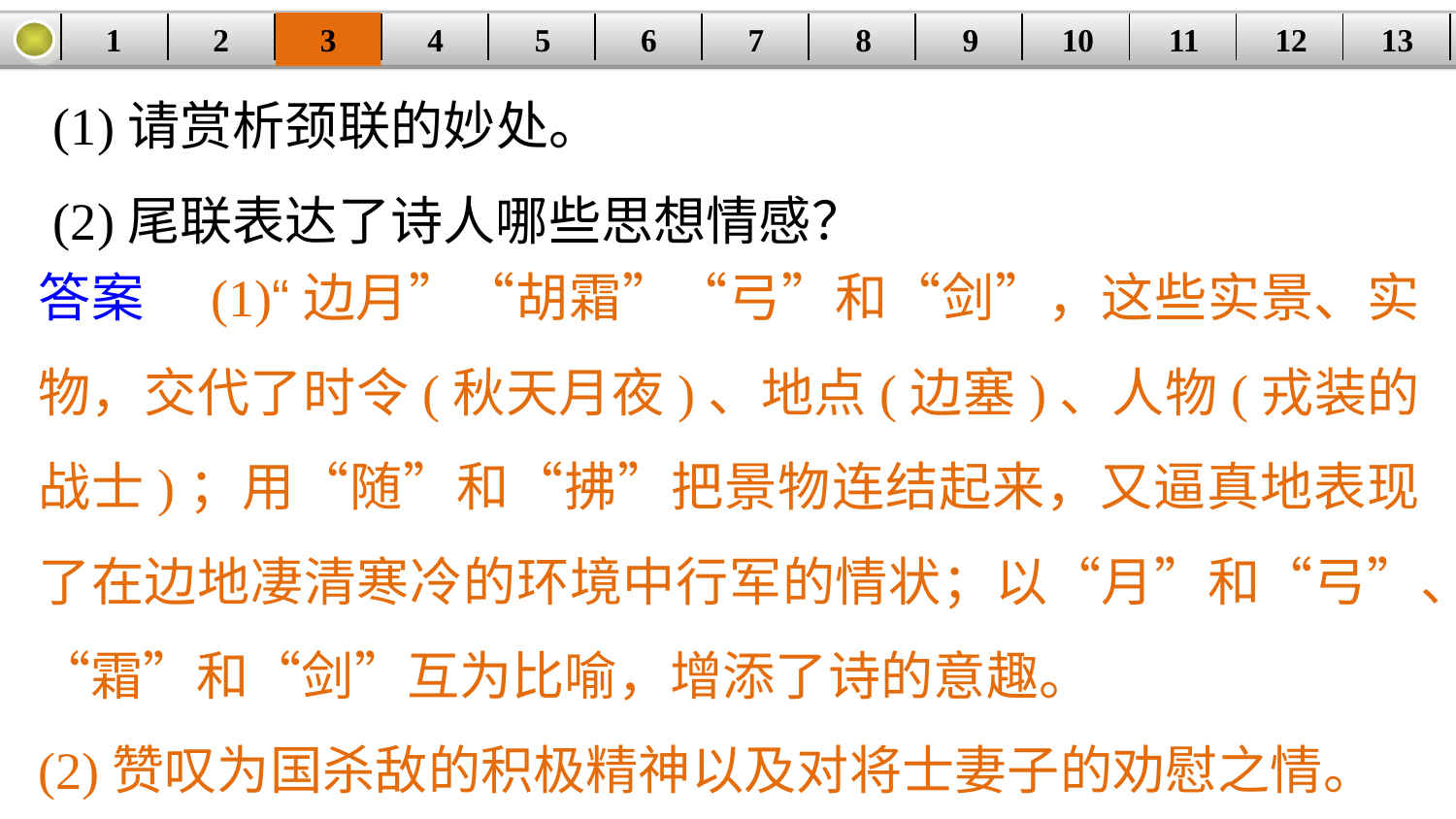

1
2
3
4
5
6
7
8
9
10
11
12
13
|  |  |  |  |  |  |  |  |  |  |  |  |  |
| --- | --- | --- | --- | --- | --- | --- | --- | --- | --- | --- | --- | --- |

(1)请赏析颈联的妙处。
(2)尾联表达了诗人哪些思想情感？
答案　(1)“边月”“胡霜”“弓”和“剑”，这些实景、实物，交代了时令(秋天月夜)、地点(边塞)、人物(戎装的战士)；用“随”和“拂”把景物连结起来，又逼真地表现了在边地凄清寒冷的环境中行军的情状；以“月”和“弓”、“霜”和“剑”互为比喻，增添了诗的意趣。
(2)赞叹为国杀敌的积极精神以及对将士妻子的劝慰之情。